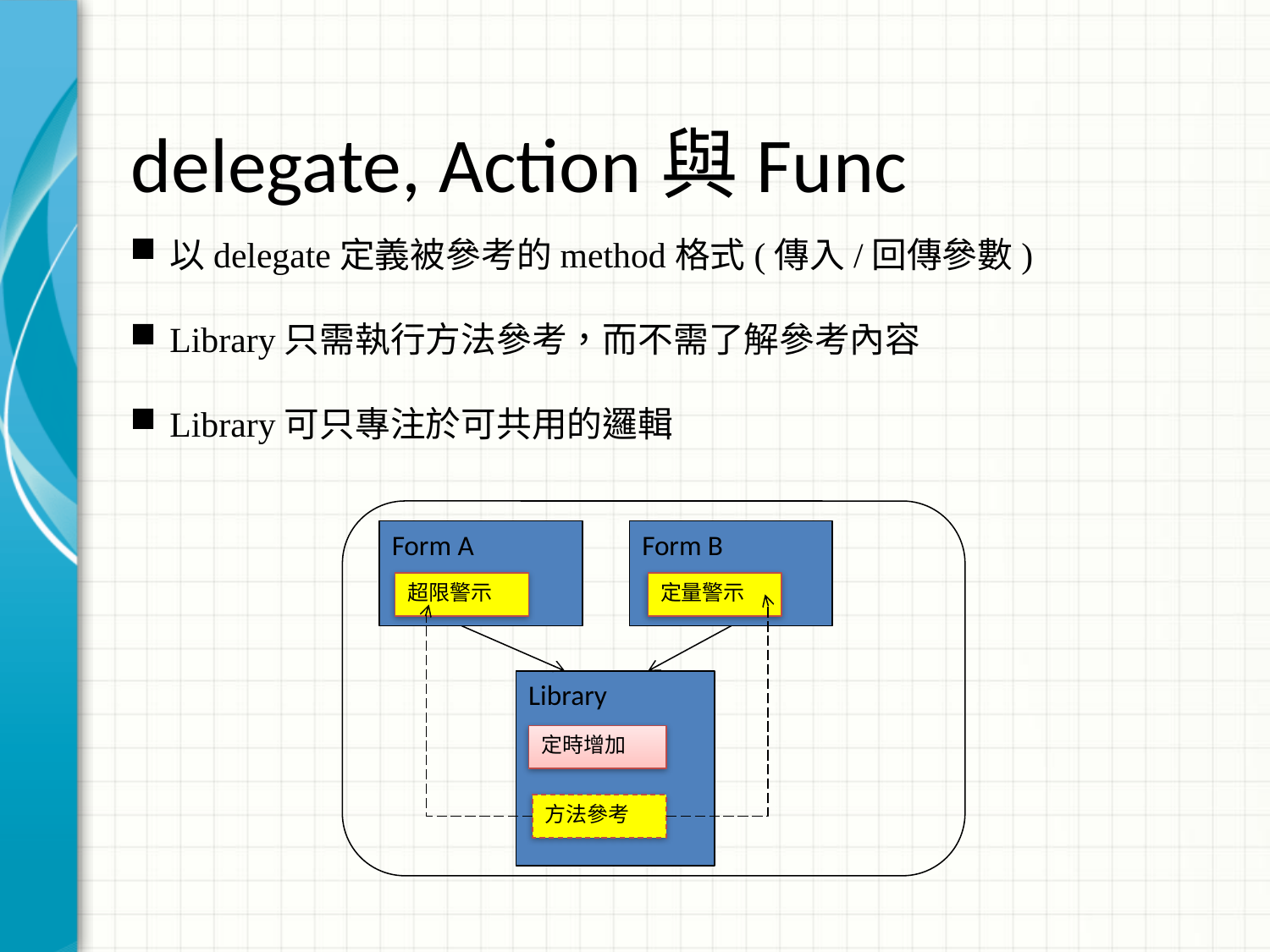

# delegate, Action與Func
以delegate定義被參考的method格式(傳入/回傳參數)

Library只需執行方法參考，而不需了解參考內容

Library可只專注於可共用的邏輯

Form A
Form B
超限警示
定量警示
Library
定時增加
方法參考